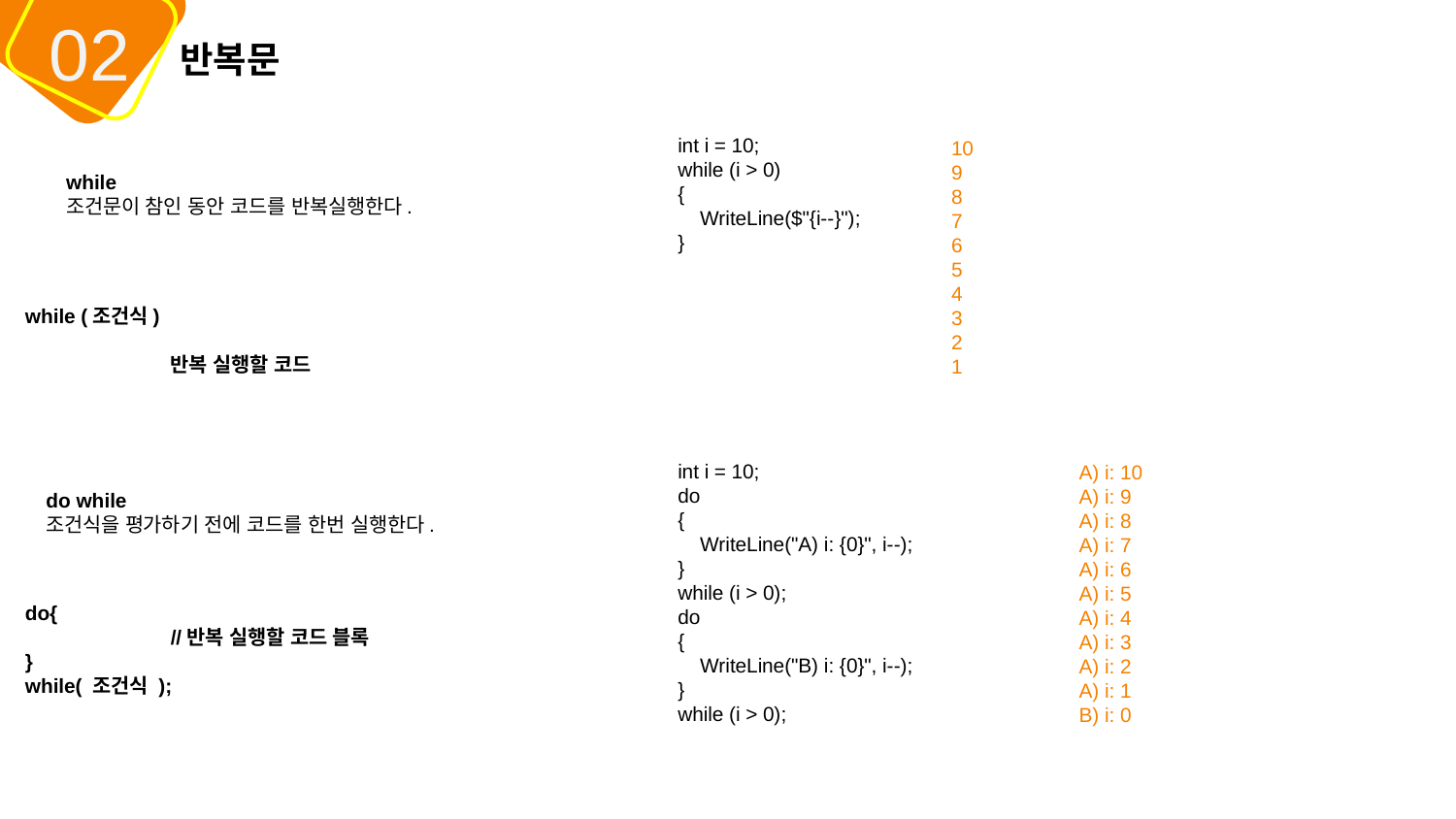

02
반복문
int i = 10;
while (i > 0)
{
    WriteLine($"{i--}");
}
10
9
8
7
6
5
4
3
2
1
while
조건문이 참인 동안 코드를 반복실행한다.
while (조건식)

	반복 실행할 코드
int i = 10;
do
{
    WriteLine("A) i: {0}", i--);
}
while (i > 0);
do
{
    WriteLine("B) i: {0}", i--);
}
while (i > 0);
A) i: 10
A) i: 9
A) i: 8
A) i: 7
A) i: 6
A) i: 5
A) i: 4
A) i: 3
A) i: 2
A) i: 1
B) i: 0
do while
조건식을 평가하기 전에 코드를 한번 실행한다.
do{
	//반복 실행할 코드 블록
}
while( 조건식 );